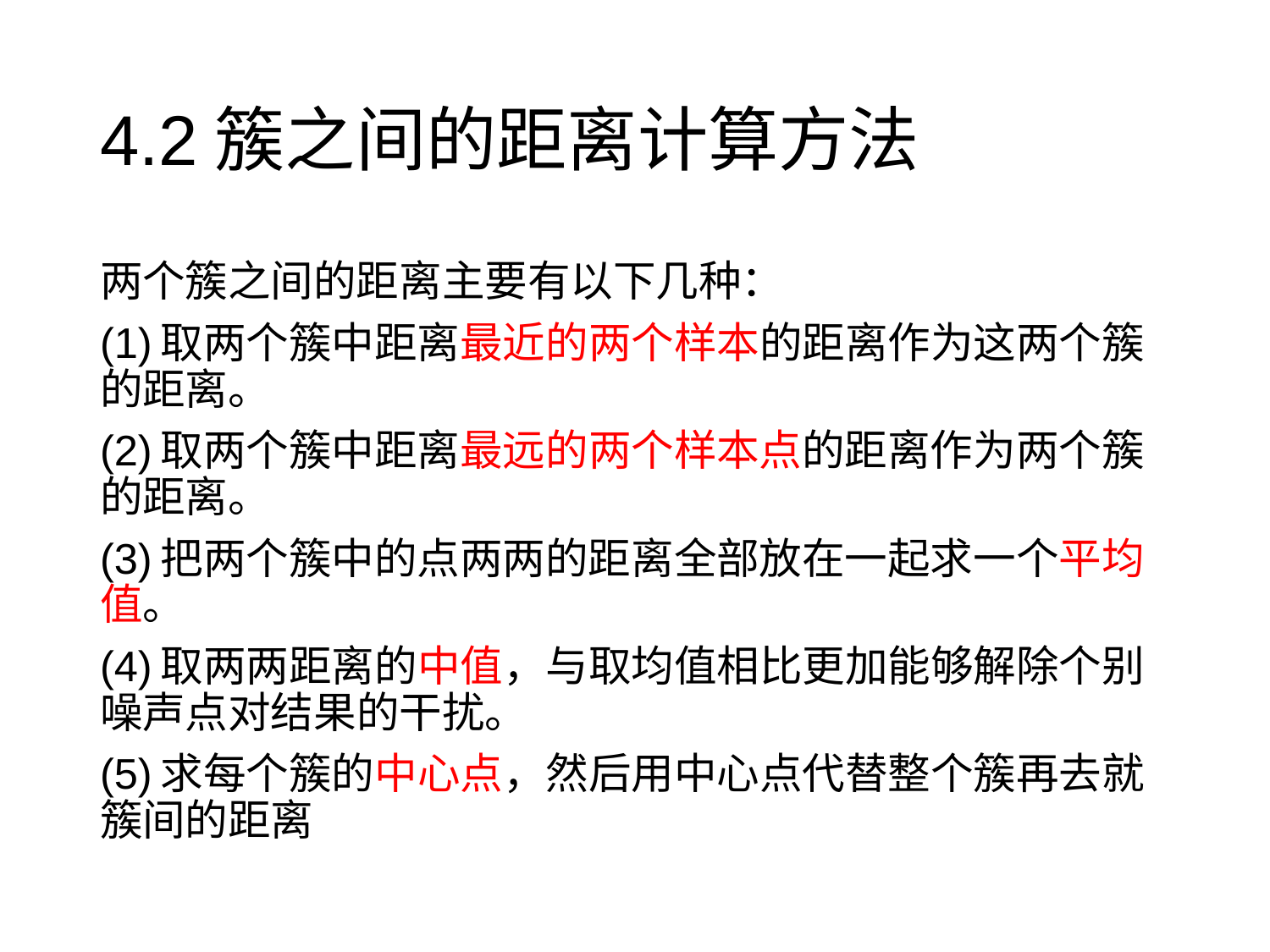

# 4.2簇之间的距离计算方法
两个簇之间的距离主要有以下几种：
(1)取两个簇中距离最近的两个样本的距离作为这两个簇的距离。
(2)取两个簇中距离最远的两个样本点的距离作为两个簇的距离。
(3)把两个簇中的点两两的距离全部放在一起求一个平均值。
(4)取两两距离的中值，与取均值相比更加能够解除个别噪声点对结果的干扰。
(5)求每个簇的中心点，然后用中心点代替整个簇再去就簇间的距离